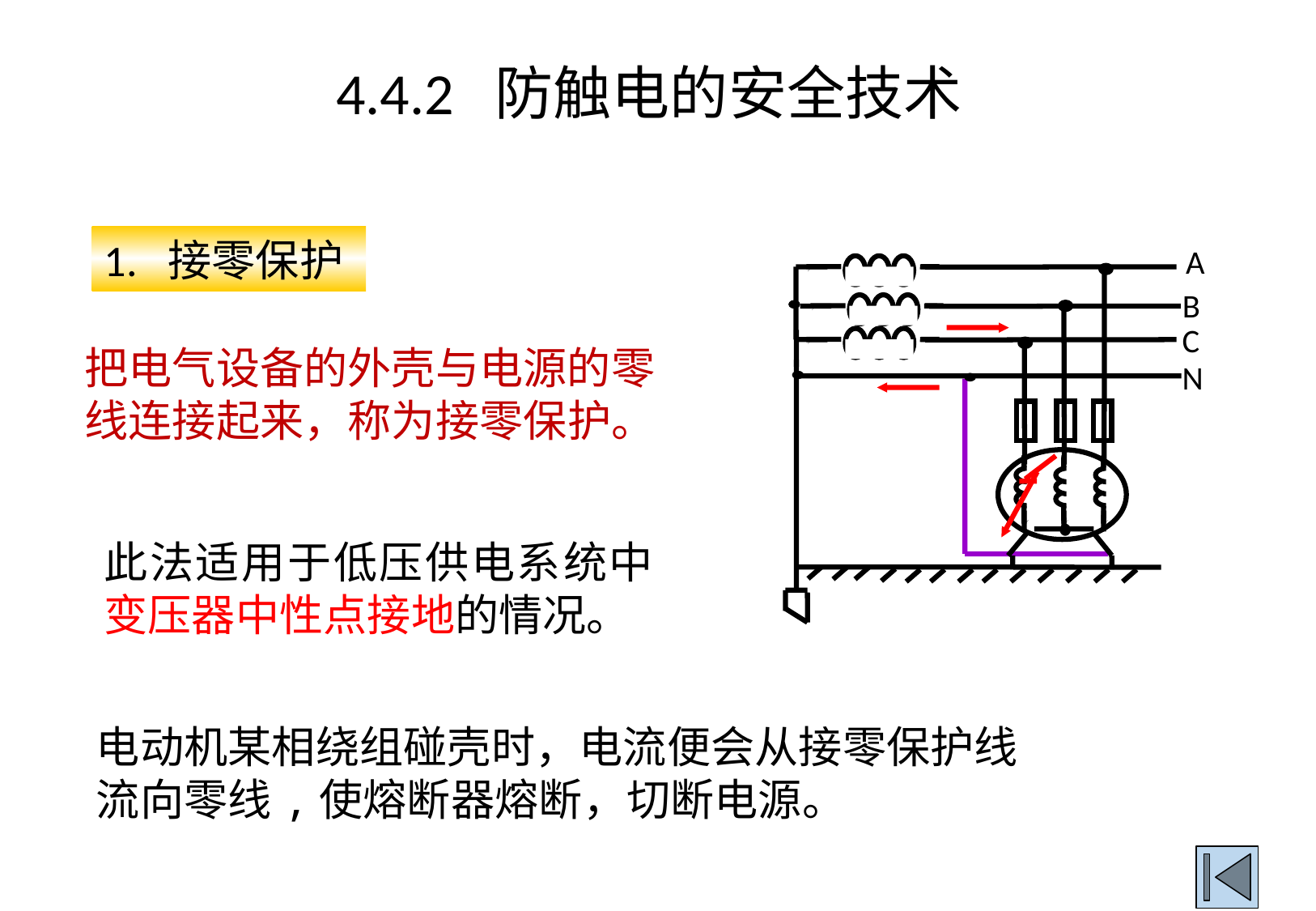

4.4.2  防触电的安全技术
1.  接零保护
A
B
C
N

把电气设备的外壳与电源的零线连接起来，称为接零保护。

此法适用于低压供电系统中变压器中性点接地的情况。
电动机某相绕组碰壳时，电流便会从接零保护线流向零线,使熔断器熔断，切断电源。